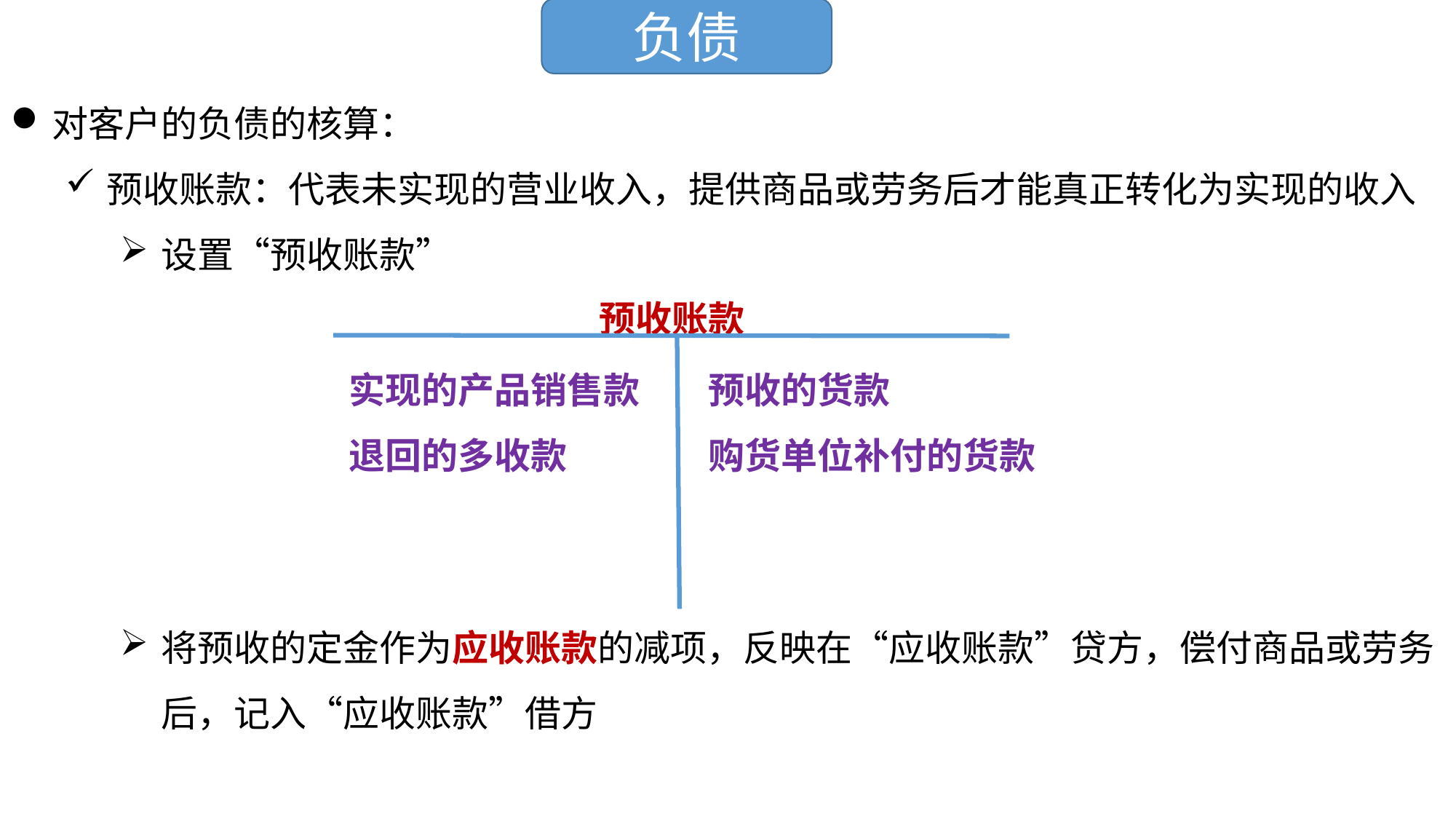

负债
对客户的负债的核算：
预收账款：代表未实现的营业收入，提供商品或劳务后才能真正转化为实现的收入
设置“预收账款”

将预收的定金作为应收账款的减项，反映在“应收账款”贷方，偿付商品或劳务后，记入“应收账款”借方

                                                           预收账款

实现的产品销售款
退回的多收款
预收的货款
购货单位补付的货款